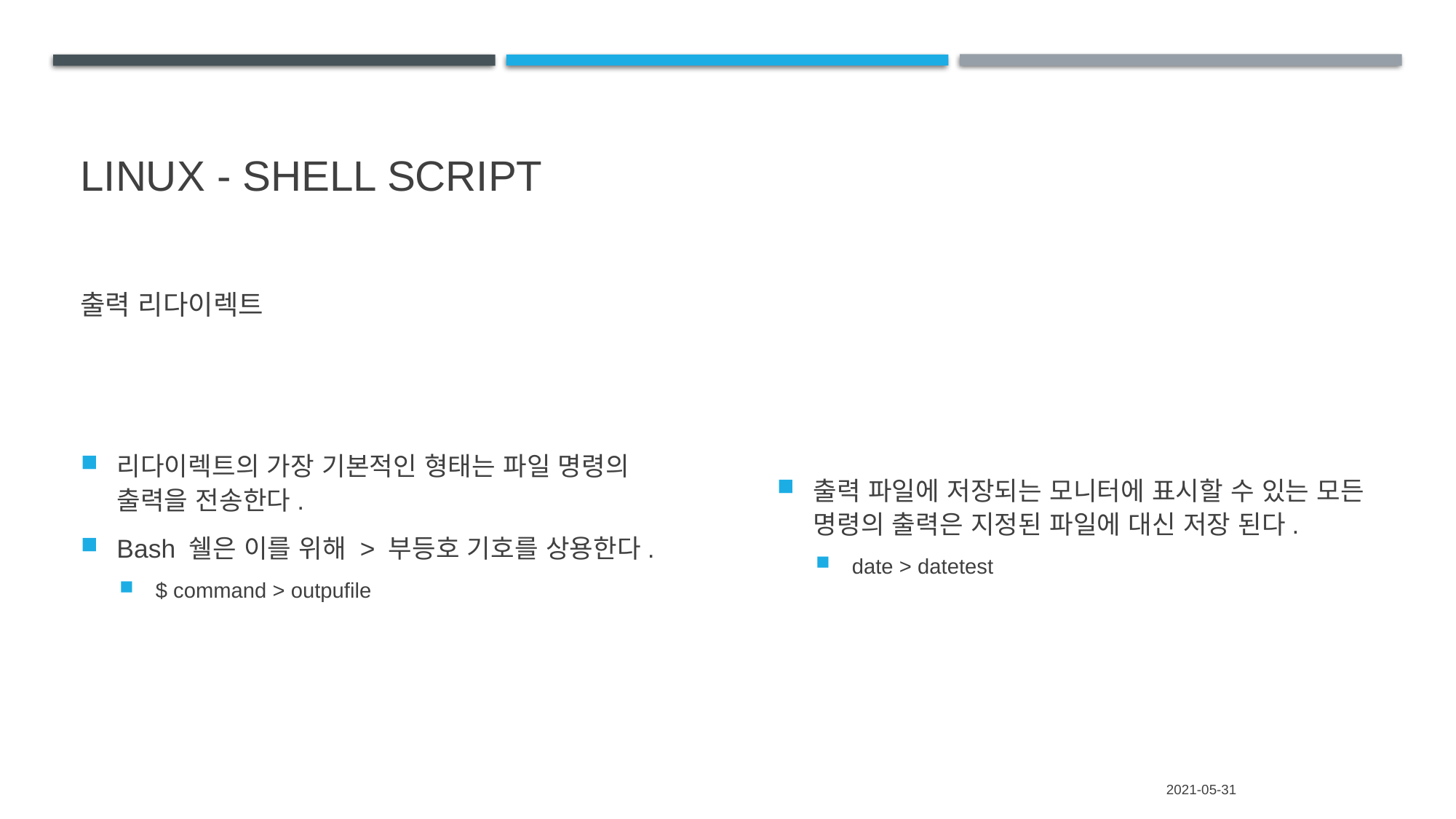

# Linux - shell script
출력 리다이렉트
리다이렉트의 가장 기본적인 형태는 파일 명령의 출력을 전송한다.
Bash 쉘은 이를 위해 > 부등호 기호를 상용한다.
$ command > outpufile
출력 파일에 저장되는 모니터에 표시할 수 있는 모든 명령의 출력은 지정된 파일에 대신 저장 된다.
date > datetest
2021-05-31